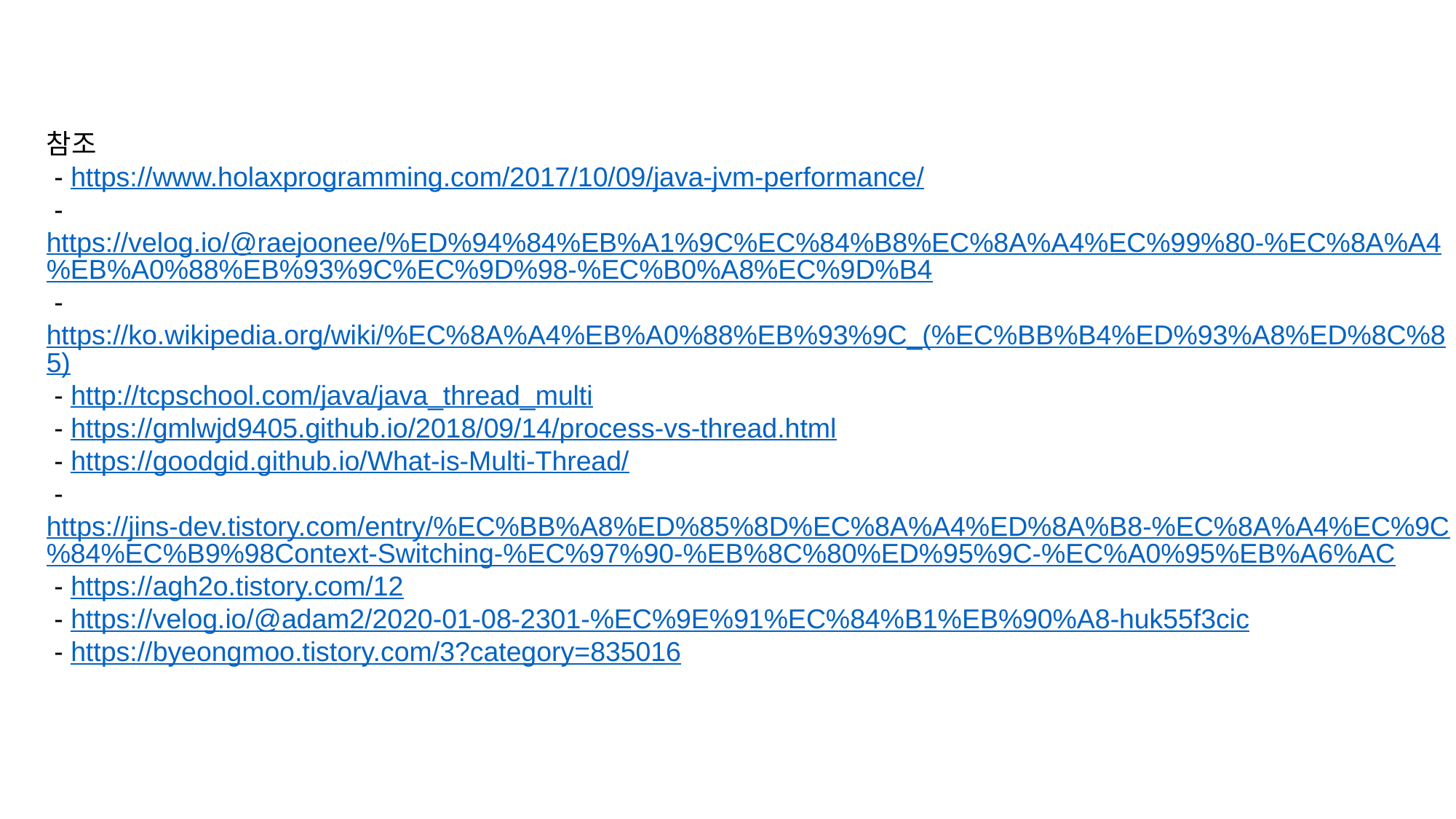

참조
 - https://www.holaxprogramming.com/2017/10/09/java-jvm-performance/
 - https://velog.io/@raejoonee/%ED%94%84%EB%A1%9C%EC%84%B8%EC%8A%A4%EC%99%80-%EC%8A%A4%EB%A0%88%EB%93%9C%EC%9D%98-%EC%B0%A8%EC%9D%B4
 - https://ko.wikipedia.org/wiki/%EC%8A%A4%EB%A0%88%EB%93%9C_(%EC%BB%B4%ED%93%A8%ED%8C%85)
 - http://tcpschool.com/java/java_thread_multi
 - https://gmlwjd9405.github.io/2018/09/14/process-vs-thread.html
 - https://goodgid.github.io/What-is-Multi-Thread/
 - https://jins-dev.tistory.com/entry/%EC%BB%A8%ED%85%8D%EC%8A%A4%ED%8A%B8-%EC%8A%A4%EC%9C%84%EC%B9%98Context-Switching-%EC%97%90-%EB%8C%80%ED%95%9C-%EC%A0%95%EB%A6%AC
 - https://agh2o.tistory.com/12
 - https://velog.io/@adam2/2020-01-08-2301-%EC%9E%91%EC%84%B1%EB%90%A8-huk55f3cic
 - https://byeongmoo.tistory.com/3?category=835016